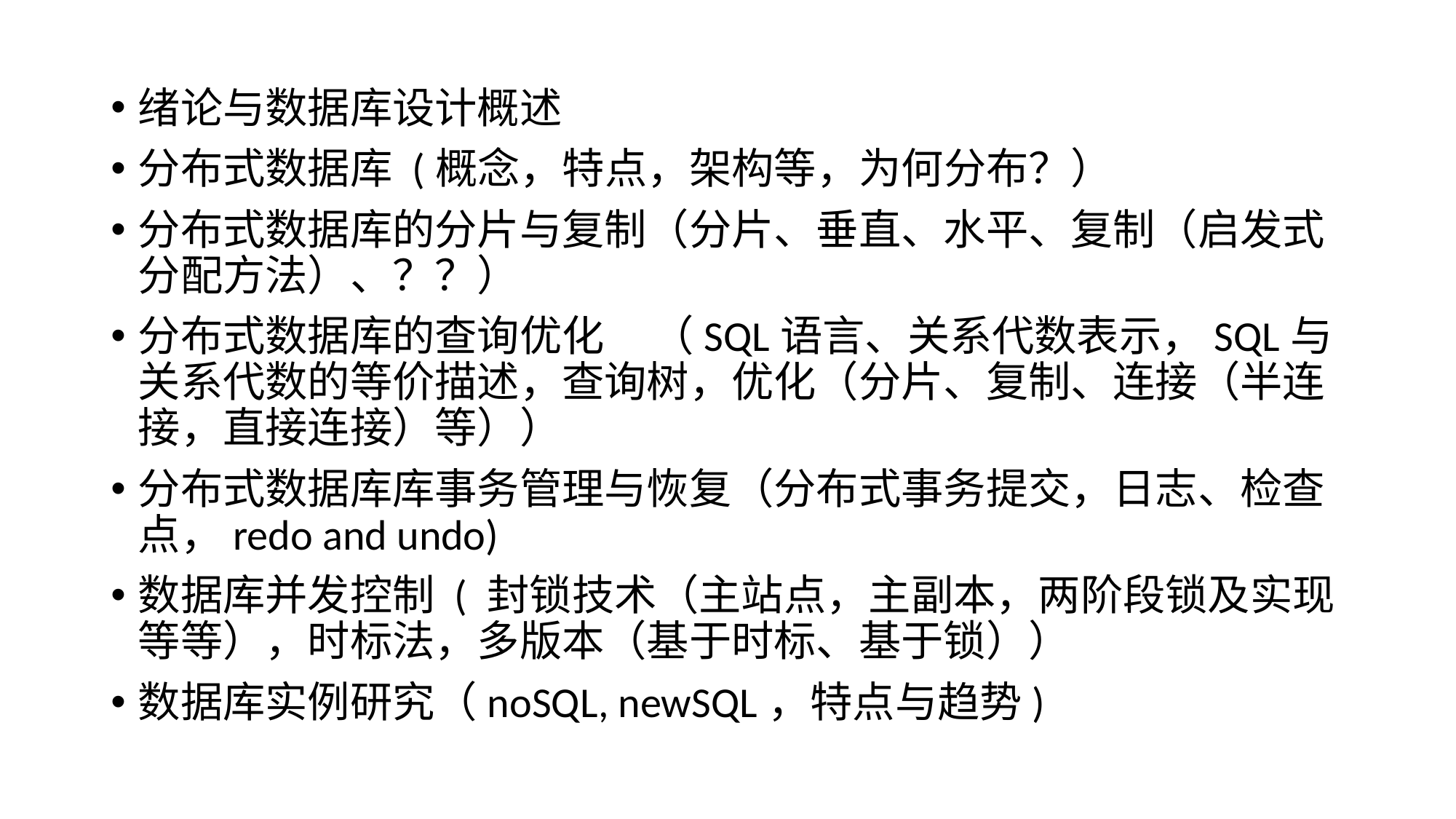

绪论与数据库设计概述
分布式数据库 (概念，特点，架构等，为何分布？）
分布式数据库的分片与复制（分片、垂直、水平、复制（启发式分配方法）、？？）
分布式数据库的查询优化     （SQL语言、关系代数表示，SQL与关系代数的等价描述，查询树，优化（分片、复制、连接（半连接，直接连接）等））
分布式数据库库事务管理与恢复（分布式事务提交，日志、检查点，redo and undo)
数据库并发控制 ( 封锁技术（主站点，主副本，两阶段锁及实现等等），时标法，多版本（基于时标、基于锁））
数据库实例研究（noSQL, newSQL，特点与趋势)